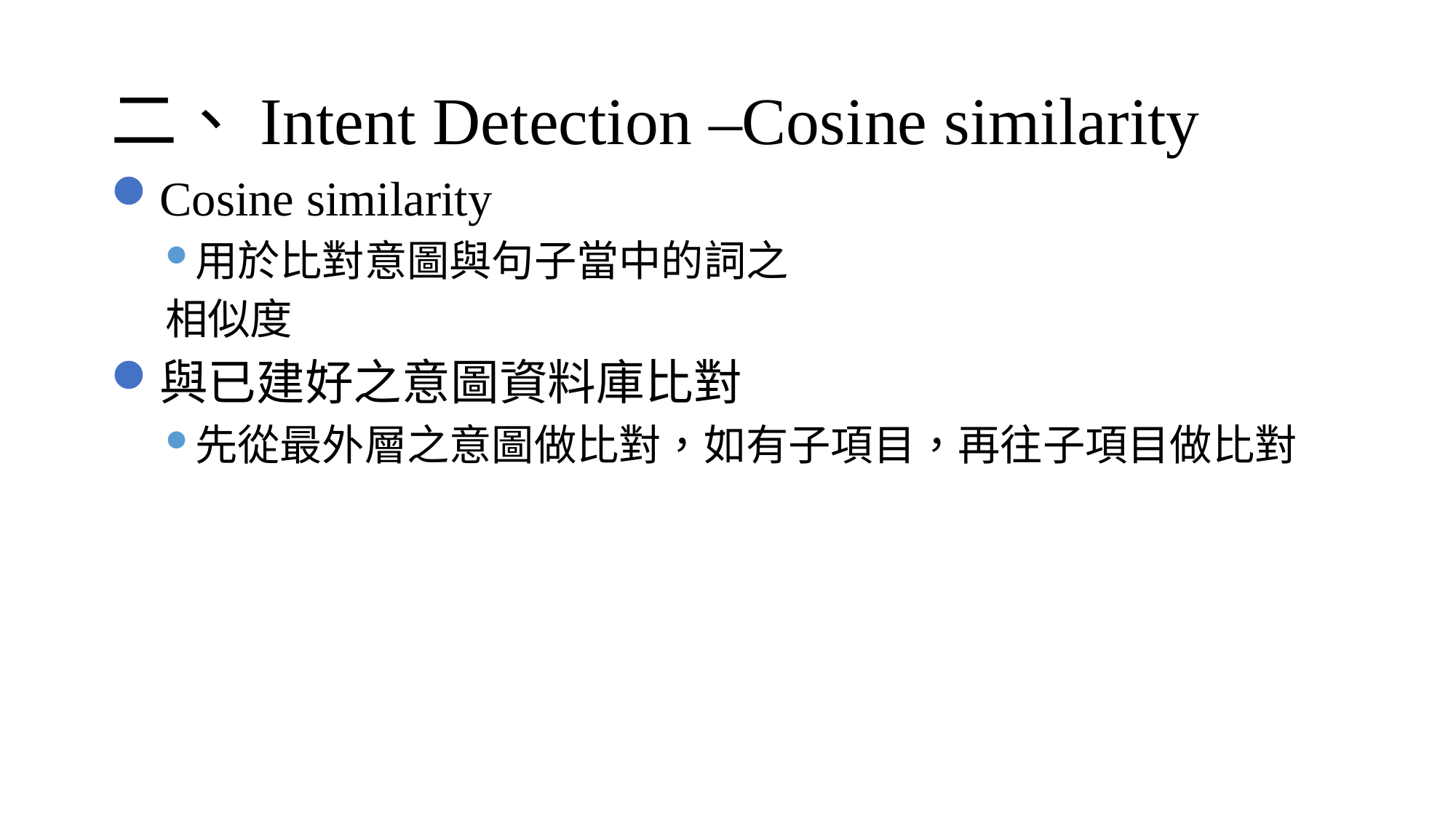

# 二、Intent Detection –Cosine similarity
Cosine similarity
用於比對意圖與句子當中的詞之
相似度
與已建好之意圖資料庫比對
先從最外層之意圖做比對，如有子項目，再往子項目做比對